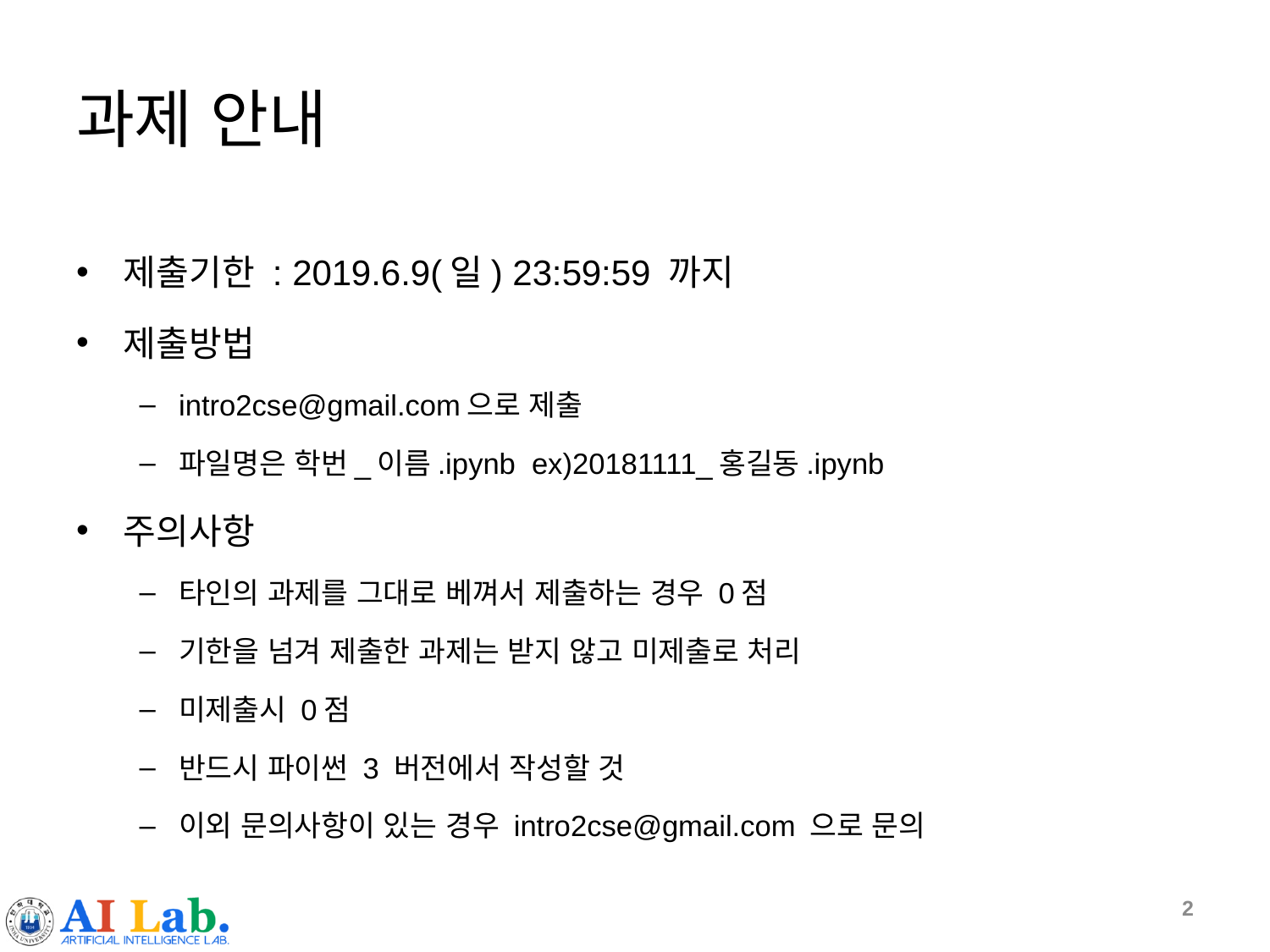

# 과제 안내
제출기한 : 2019.6.9(일) 23:59:59 까지
제출방법
intro2cse@gmail.com으로 제출
파일명은 학번_이름.ipynb  ex)20181111_홍길동.ipynb
주의사항
타인의 과제를 그대로 베껴서 제출하는 경우 0점
기한을 넘겨 제출한 과제는 받지 않고 미제출로 처리
미제출시 0점
반드시 파이썬 3 버전에서 작성할 것
이외 문의사항이 있는 경우 intro2cse@gmail.com 으로 문의
2